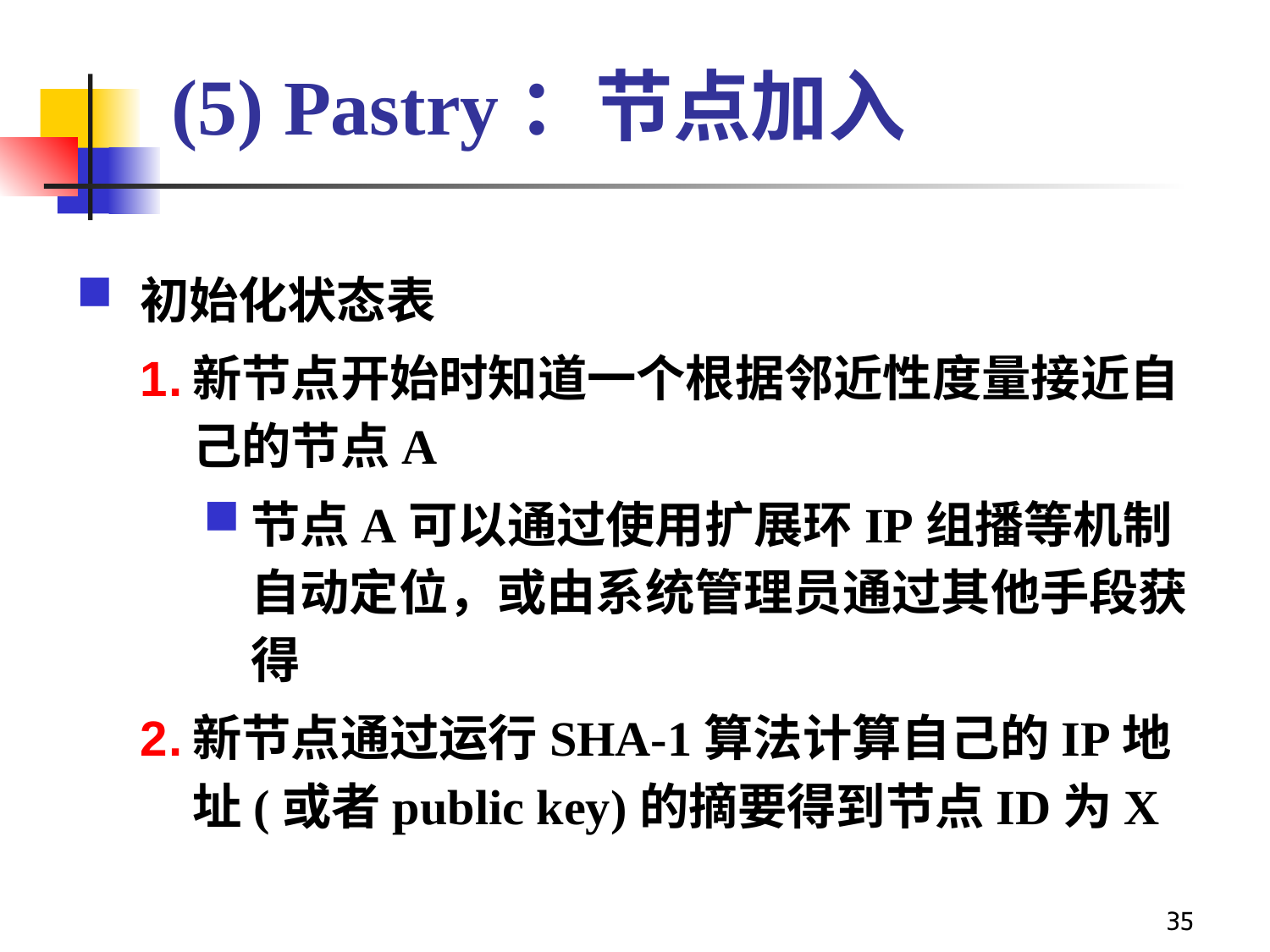

# (5) Pastry：节点加入
初始化状态表
新节点开始时知道一个根据邻近性度量接近自己的节点A
节点A可以通过使用扩展环IP组播等机制自动定位，或由系统管理员通过其他手段获得
新节点通过运行SHA-1算法计算自己的IP地址(或者public key)的摘要得到节点ID为X
35